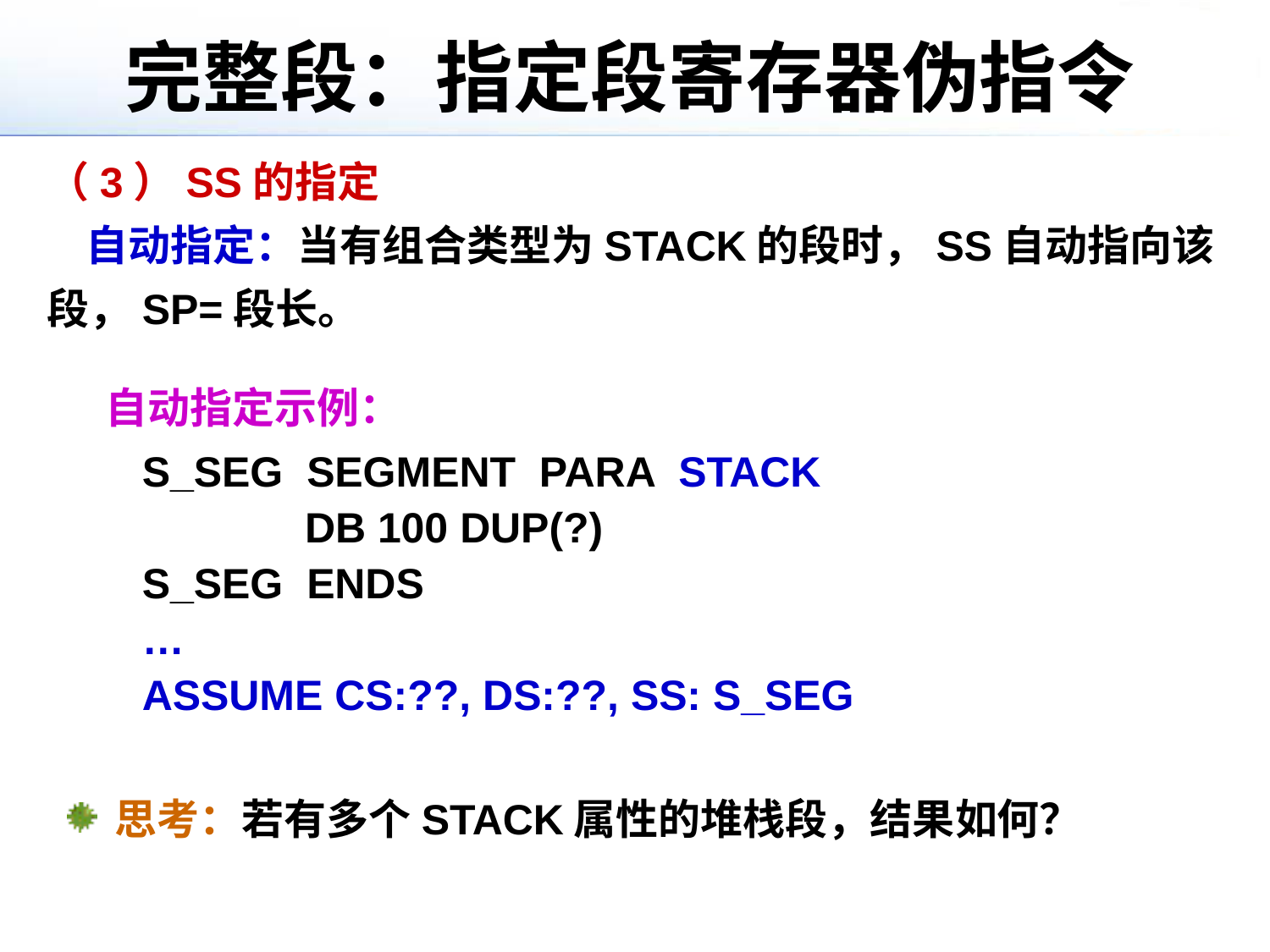

# 完整段：指定段寄存器伪指令
（3）SS的指定
   自动指定：当有组合类型为STACK的段时，SS自动指向该段，SP=段长。
     自动指定示例：
        S_SEG  SEGMENT  PARA  STACK
 	           DB 100 DUP(?)
        S_SEG  ENDS
        …
        ASSUME CS:??, DS:??, SS: S_SEG
思考：若有多个STACK属性的堆栈段，结果如何？